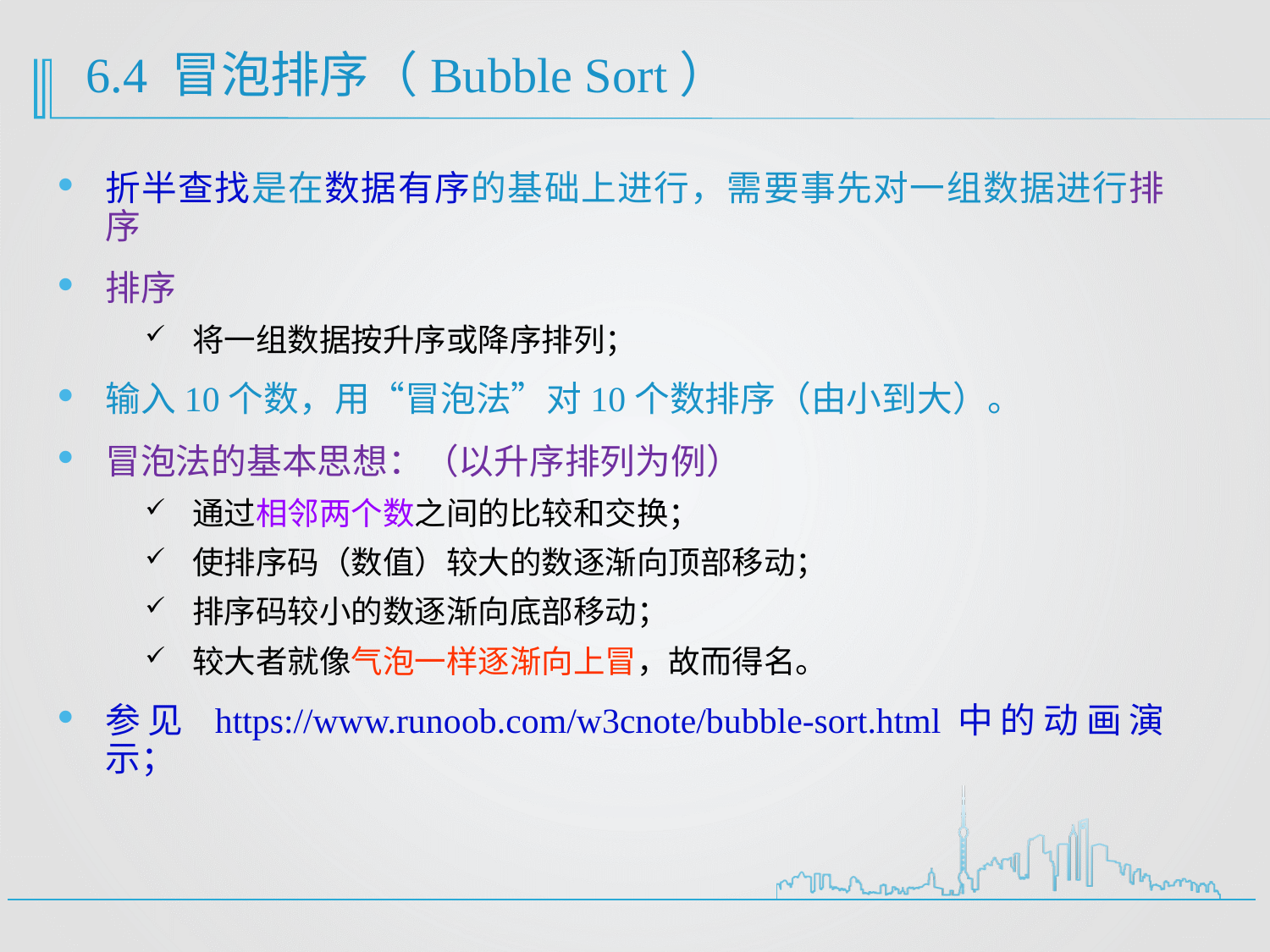

6.4 冒泡排序（Bubble Sort）
折半查找是在数据有序的基础上进行，需要事先对一组数据进行排序
排序
将一组数据按升序或降序排列；
输入10个数，用“冒泡法”对10个数排序（由小到大）。
冒泡法的基本思想：（以升序排列为例）
通过相邻两个数之间的比较和交换；
使排序码（数值）较大的数逐渐向顶部移动；
排序码较小的数逐渐向底部移动；
较大者就像气泡一样逐渐向上冒，故而得名。
参见 https://www.runoob.com/w3cnote/bubble-sort.html中的动画演示；